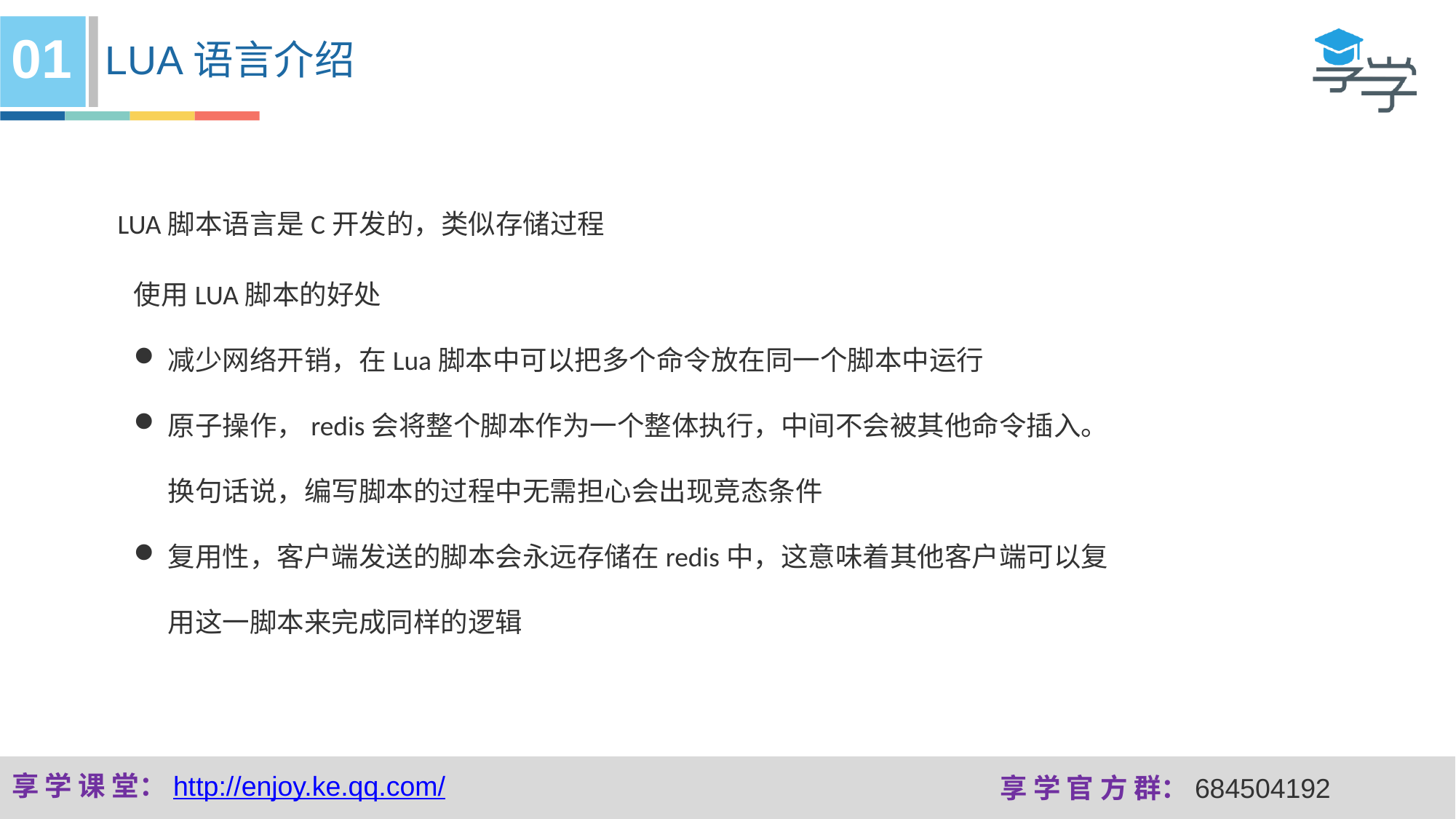

01
LUA语言介绍

LUA脚本语言是C开发的，类似存储过程
使用LUA脚本的好处
减少网络开销，在Lua脚本中可以把多个命令放在同一个脚本中运行
原子操作，redis会将整个脚本作为一个整体执行，中间不会被其他命令插入。换句话说，编写脚本的过程中无需担心会出现竞态条件
复用性，客户端发送的脚本会永远存储在redis中，这意味着其他客户端可以复用这一脚本来完成同样的逻辑